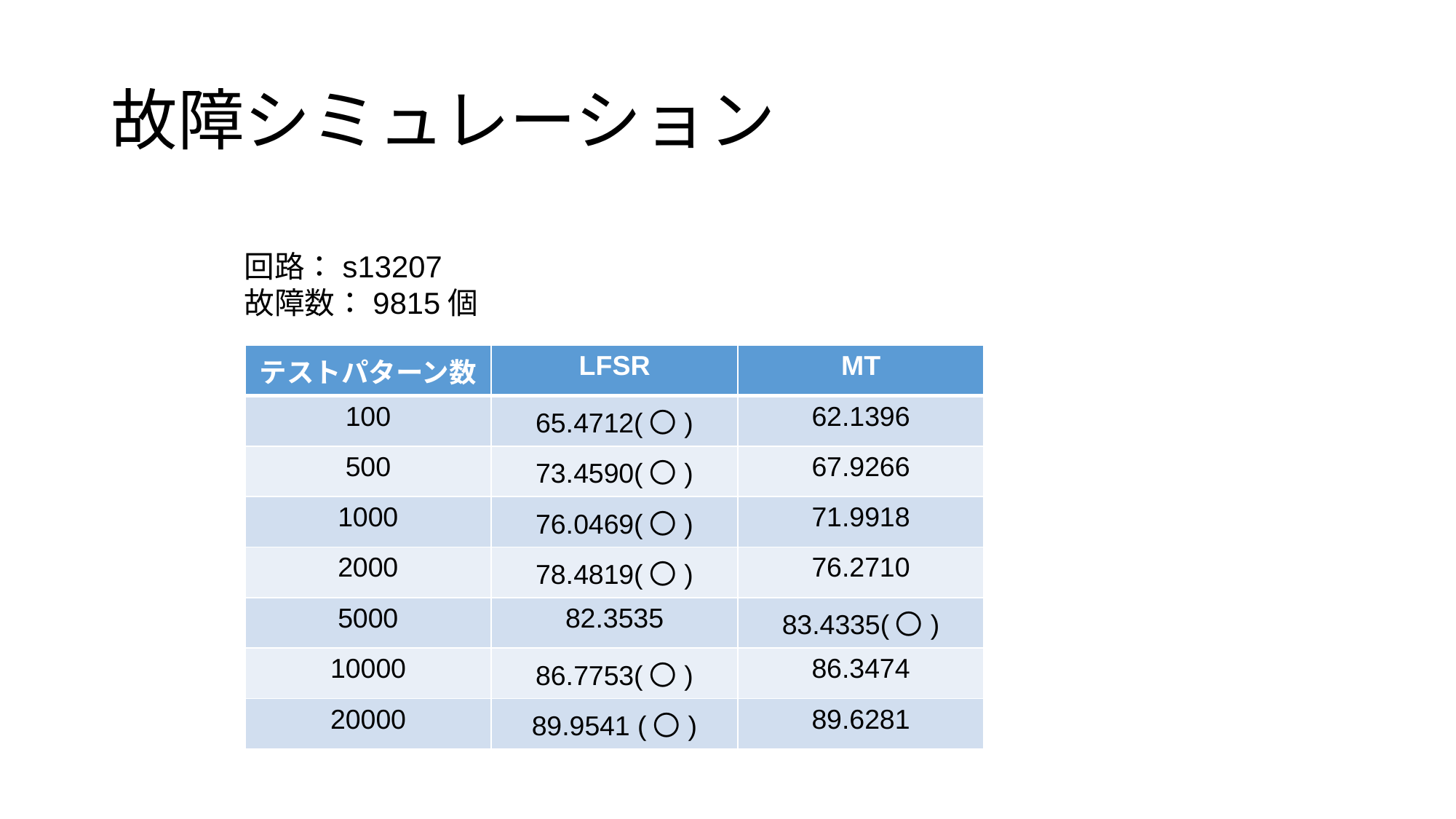

# 故障シミュレーション
回路：s13207
故障数：9815個
| テストパターン数 | LFSR | MT |
| --- | --- | --- |
| 100 | 65.4712(〇) | 62.1396 |
| 500 | 73.4590(〇) | 67.9266 |
| 1000 | 76.0469(〇) | 71.9918 |
| 2000 | 78.4819(〇) | 76.2710 |
| 5000 | 82.3535 | 83.4335(〇) |
| 10000 | 86.7753(〇) | 86.3474 |
| 20000 | 89.9541 (〇) | 89.6281 |